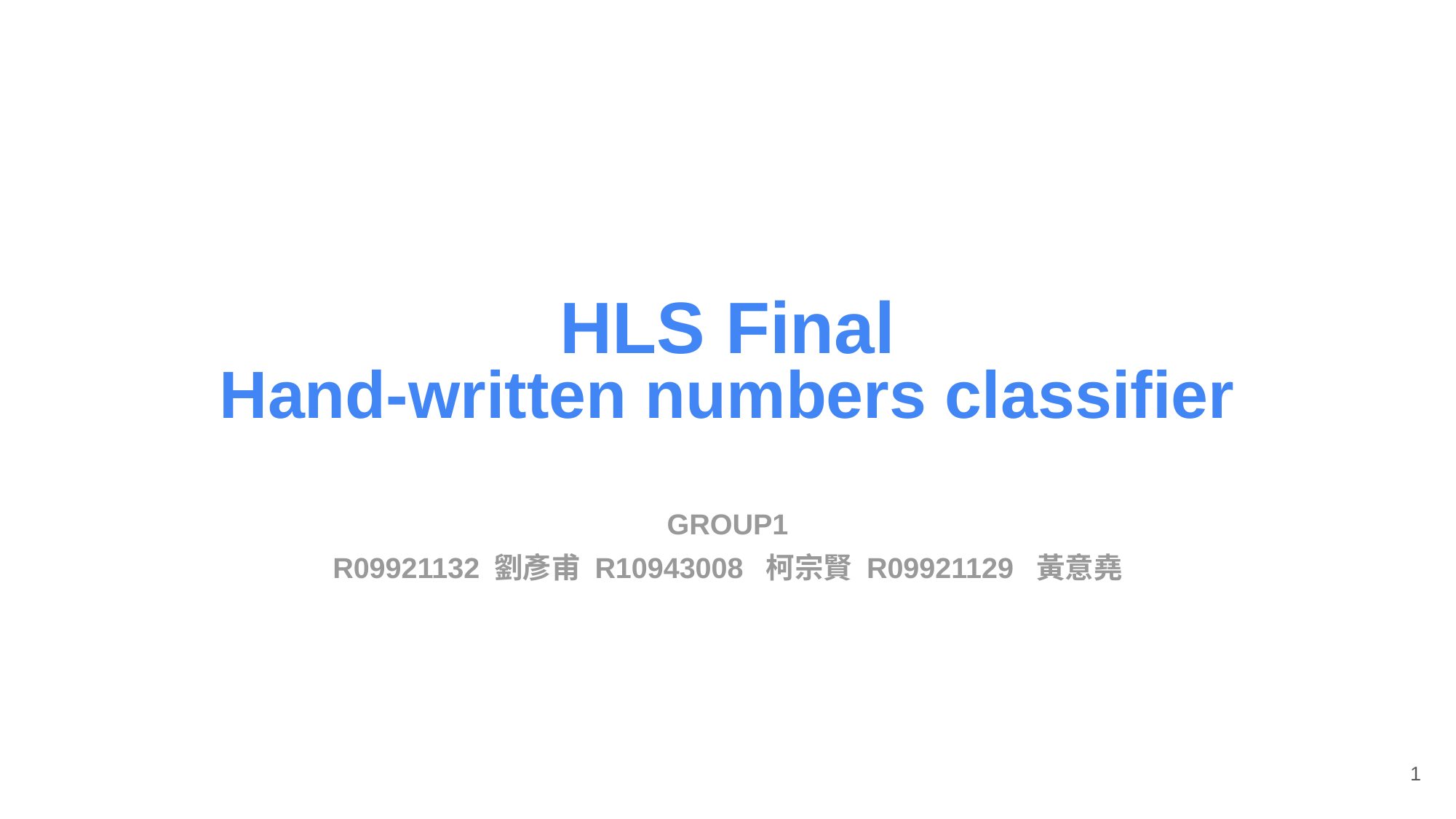

# HLS Final Hand-written numbers classifier
GROUP1
R09921132 劉彥甫 R10943008  柯宗賢 R09921129  黃意堯
1